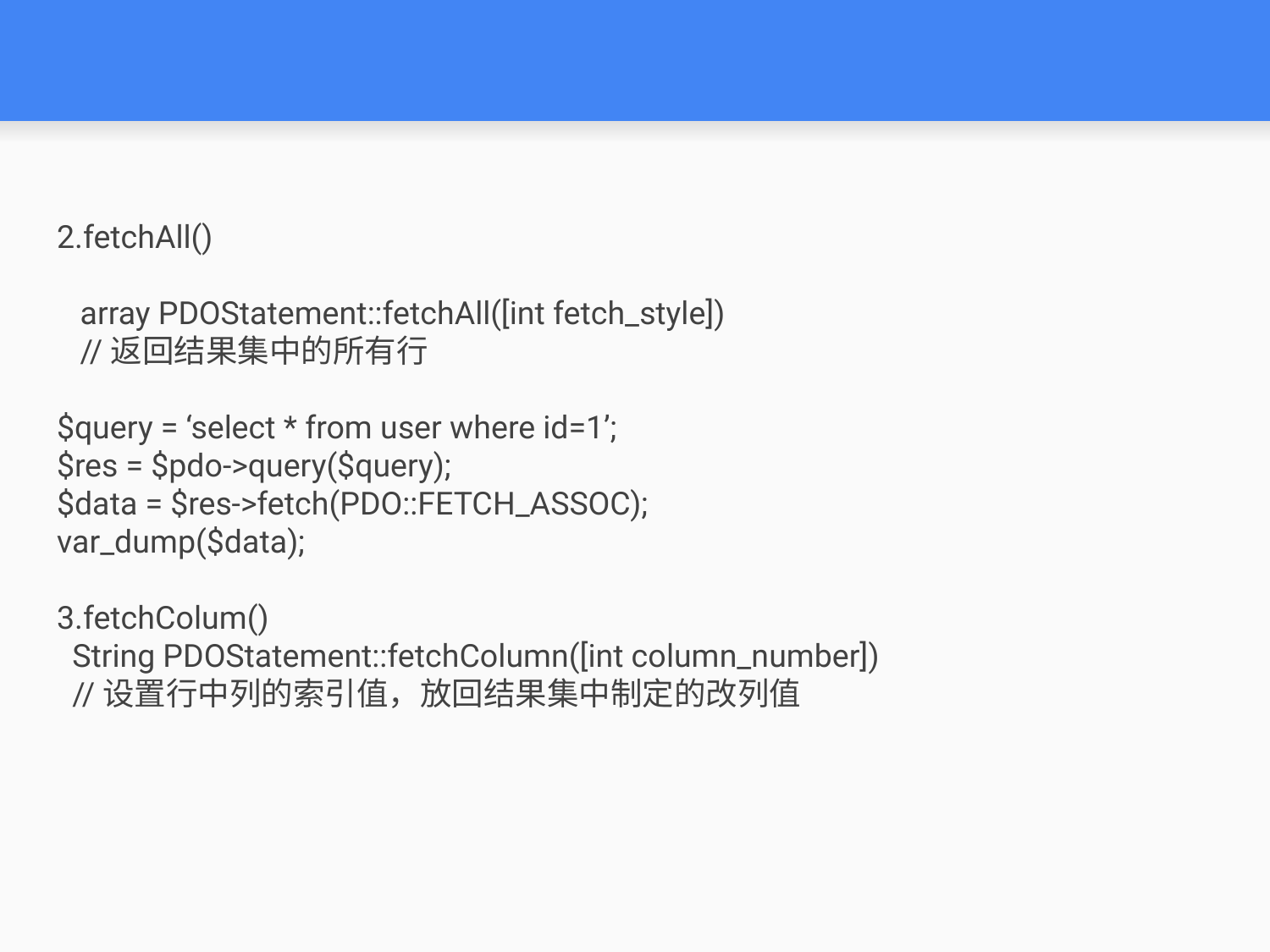

# 2.fetchAll() array PDOStatement::fetchAll([int fetch_style]) //返回结果集中的所有行 $query = ‘select * from user where id=1’; $res = $pdo->query($query); $data = $res->fetch(PDO::FETCH_ASSOC); var_dump($data); 3.fetchColum() String PDOStatement::fetchColumn([int column_number]) //设置行中列的索引值，放回结果集中制定的改列值